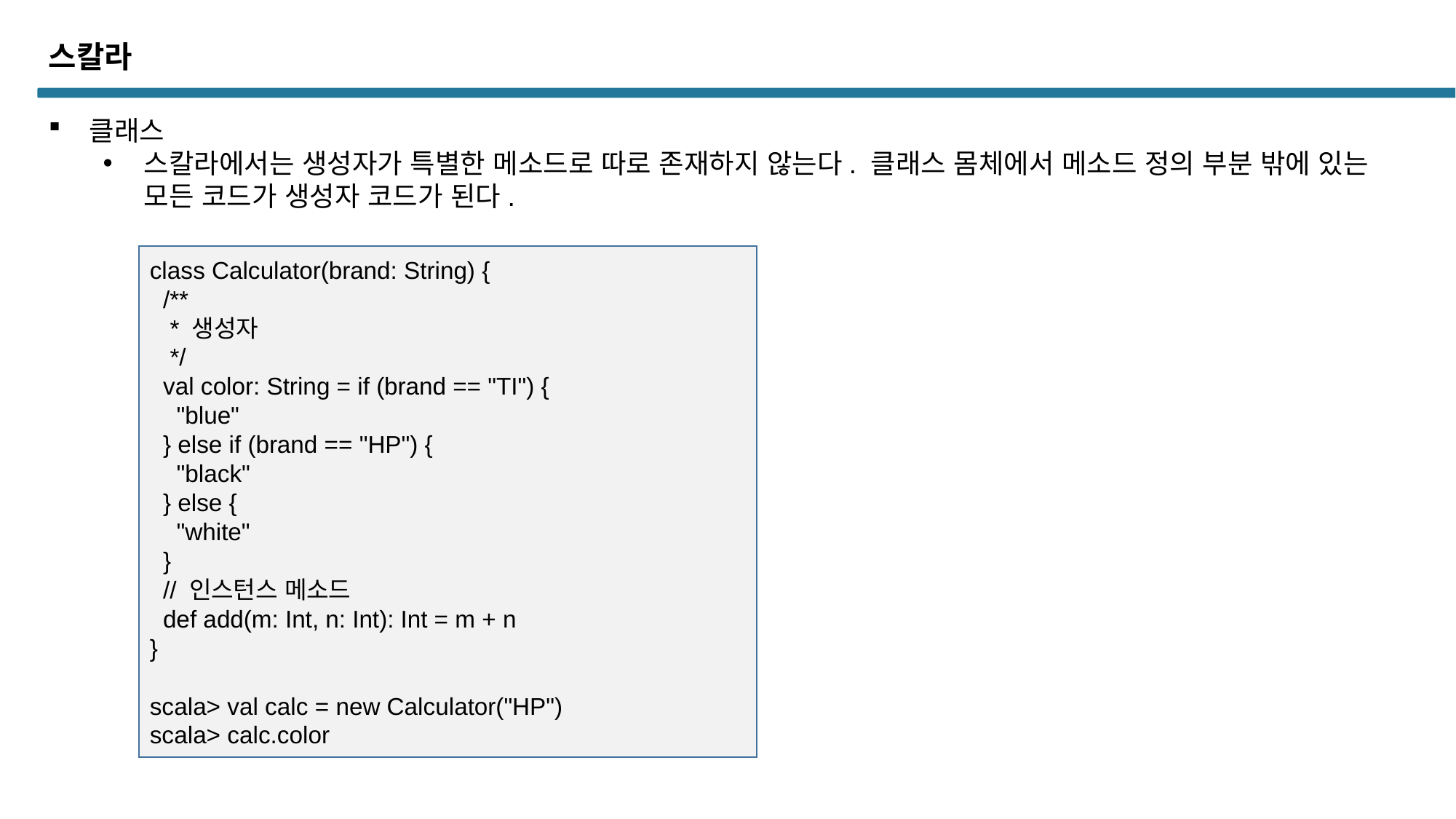

스칼라
클래스
스칼라에서는 생성자가 특별한 메소드로 따로 존재하지 않는다. 클래스 몸체에서 메소드 정의 부분 밖에 있는 모든 코드가 생성자 코드가 된다.
class Calculator(brand: String) {
  /**
   * 생성자
   */
  val color: String = if (brand == "TI") {
    "blue"
  } else if (brand == "HP") {
    "black"
  } else {
    "white"
  }
  // 인스턴스 메소드
  def add(m: Int, n: Int): Int = m + n
}

scala> val calc = new Calculator("HP")
scala> calc.color